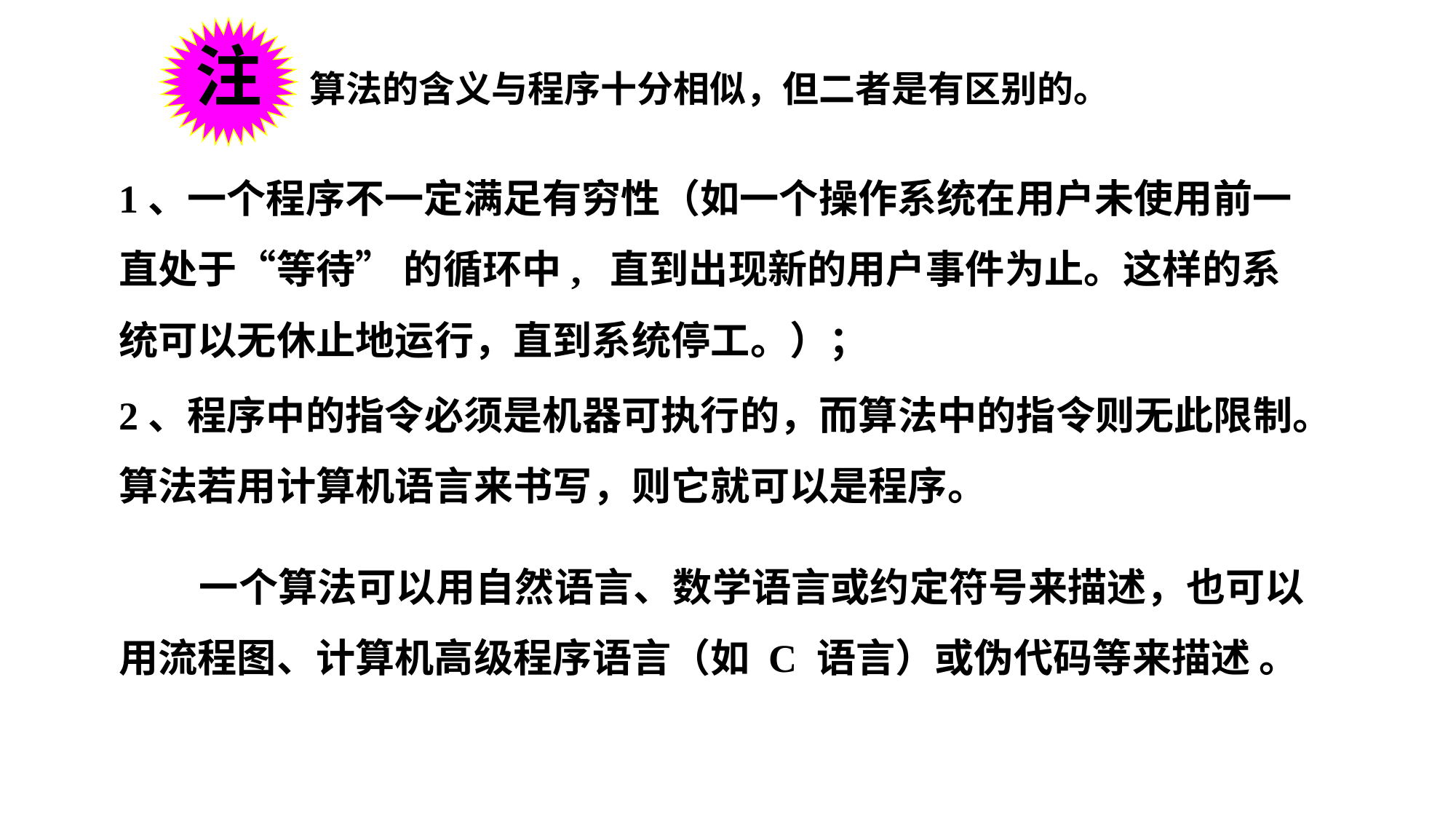

注
算法的含义与程序十分相似，但二者是有区别的。
1、一个程序不一定满足有穷性（如一个操作系统在用户未使用前一直处于“等待” 的循环中,  直到出现新的用户事件为止。这样的系统可以无休止地运行，直到系统停工。）；
2、程序中的指令必须是机器可执行的，而算法中的指令则无此限制。算法若用计算机语言来书写，则它就可以是程序。
        一个算法可以用自然语言、数学语言或约定符号来描述，也可以用流程图、计算机高级程序语言（如 C 语言）或伪代码等来描述 。